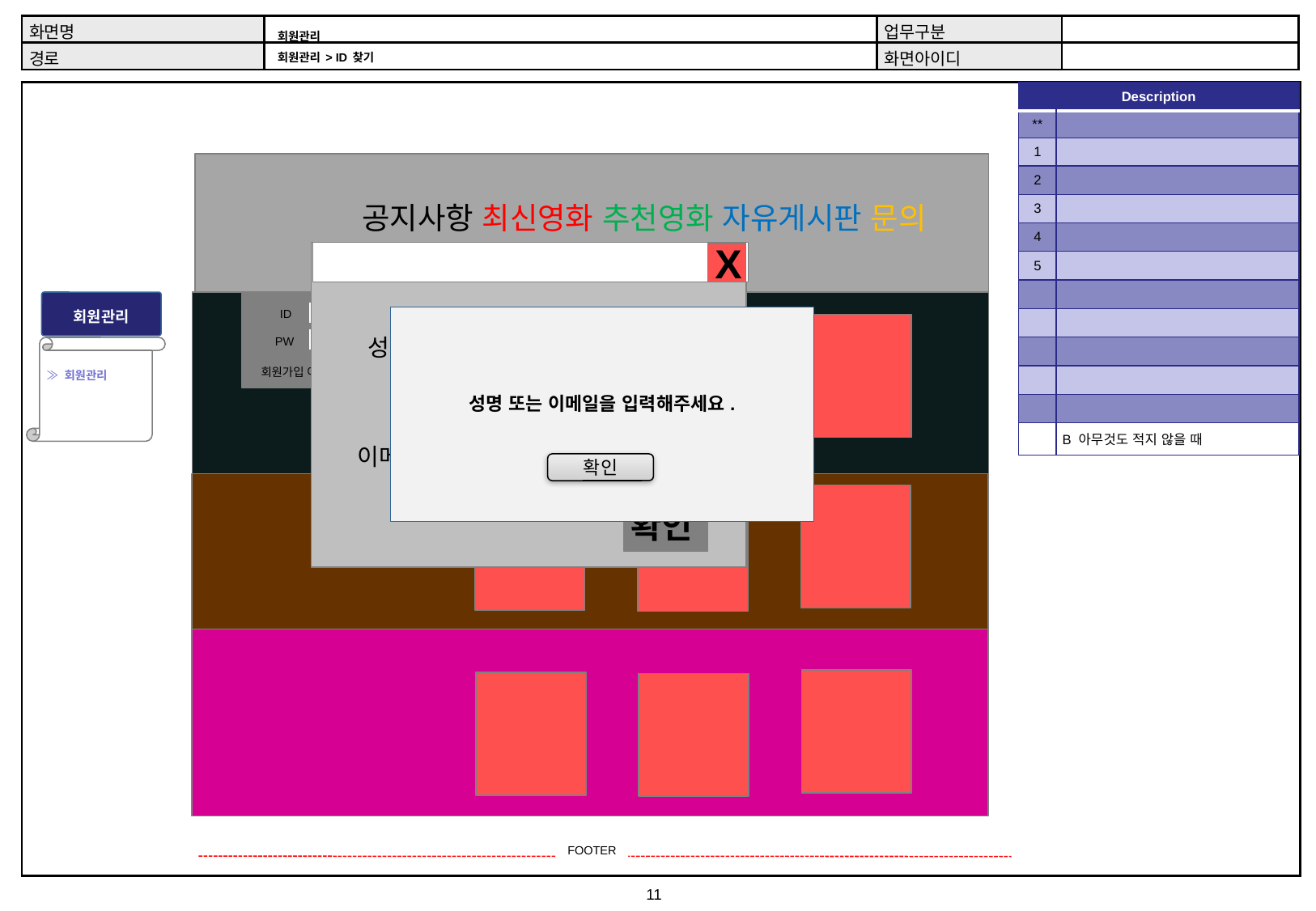

# 회원관리 회원관리 > ID 찾기
| Description |  |
| --- | --- |
| \*\* |  |
| 1 |  |
| 2 |  |
| 3 |  |
| 4 |  |
| 5 |  |
|  |  |
|  |  |
|  |  |
|  |  |
|  |  |
|  | B 아무것도 적지 않을 때 |

공지사항 최신영화 추천영화 자유게시판 문의

X

회원관리

ID

로그인
성명 또는 이메일을 입력해주세요.

성명
PW

≫ 회원관리

이름
이름
회원가입 아이디찾기 비밀번호찾기
@

@

   선택하세요
▼
   선택하세요
▼
이메일
이메일
이메일

@
확인
확인
확인
확인

확인